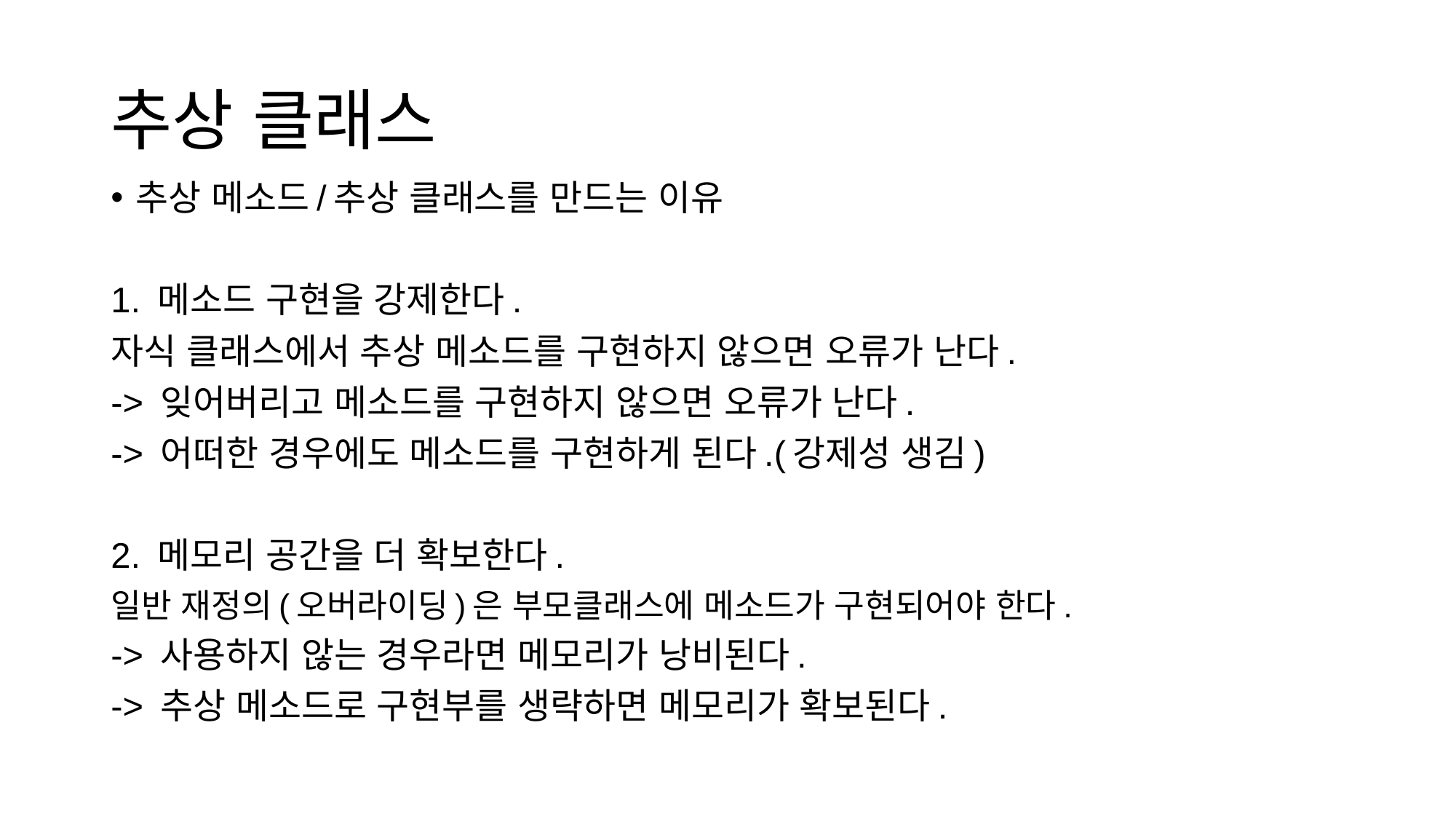

# 추상 클래스
추상 메소드/추상 클래스를 만드는 이유

1. 메소드 구현을 강제한다.
자식 클래스에서 추상 메소드를 구현하지 않으면 오류가 난다.
-> 잊어버리고 메소드를 구현하지 않으면 오류가 난다.
-> 어떠한 경우에도 메소드를 구현하게 된다.(강제성 생김)

2. 메모리 공간을 더 확보한다.
일반 재정의(오버라이딩)은 부모클래스에 메소드가 구현되어야 한다.
-> 사용하지 않는 경우라면 메모리가 낭비된다.
-> 추상 메소드로 구현부를 생략하면 메모리가 확보된다.